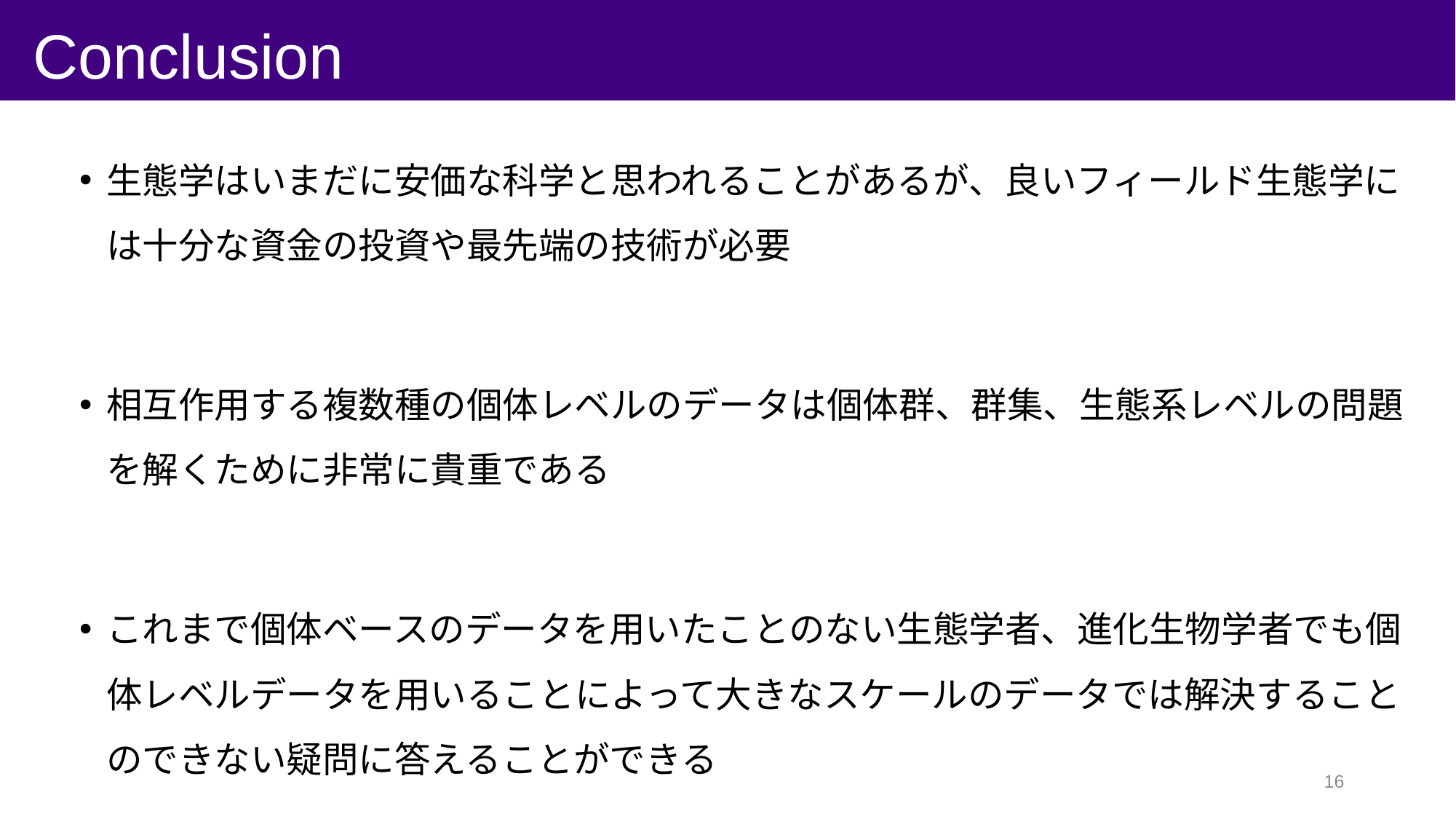

# Conclusion
生態学はいまだに安価な科学と思われることがあるが、良いフィールド生態学には十分な資金の投資や最先端の技術が必要

相互作用する複数種の個体レベルのデータは個体群、群集、生態系レベルの問題を解くために非常に貴重である

これまで個体ベースのデータを用いたことのない生態学者、進化生物学者でも個体レベルデータを用いることによって大きなスケールのデータでは解決することのできない疑問に答えることができる
16